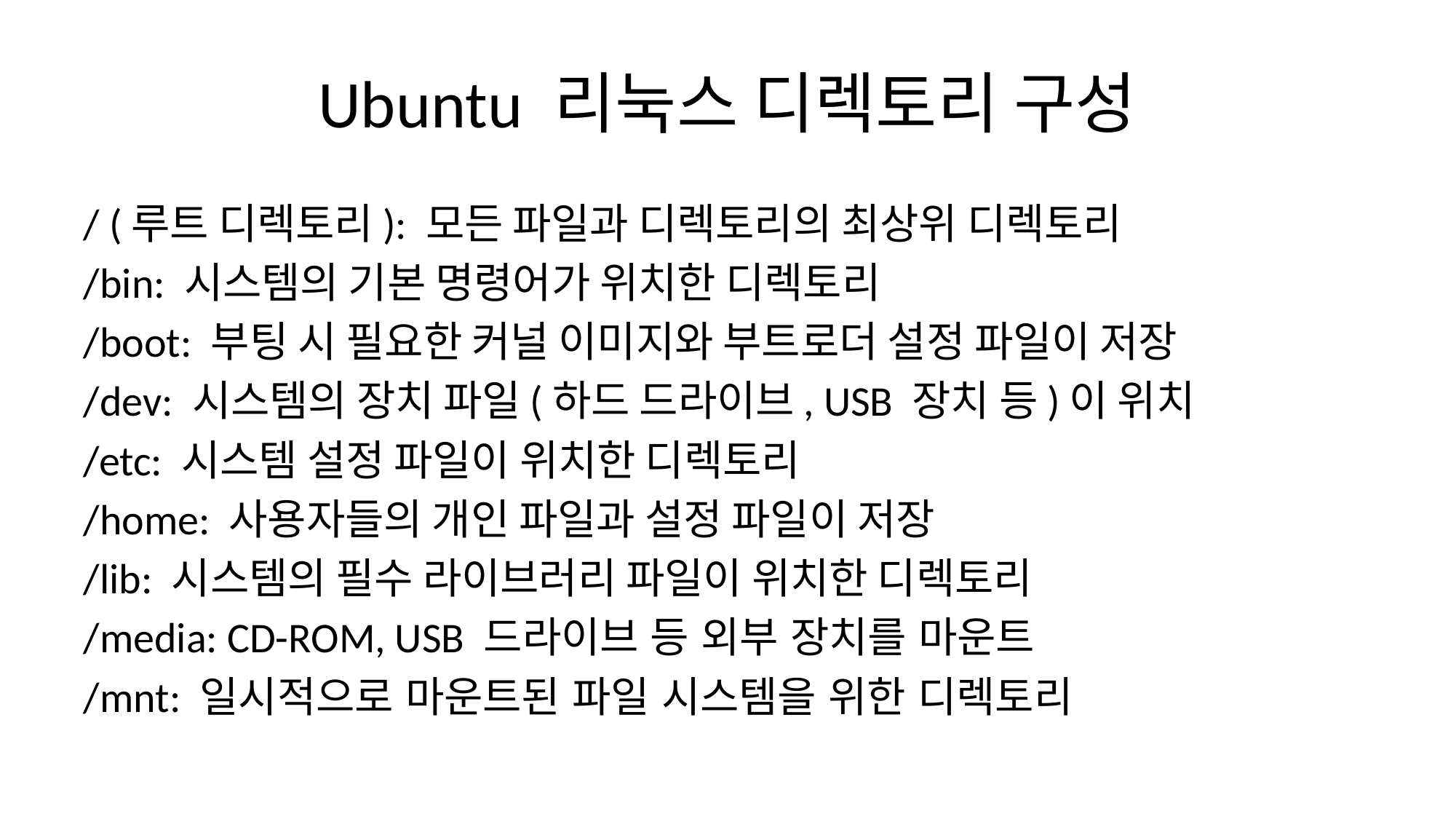

# Ubuntu 리눅스 디렉토리 구성
/ (루트 디렉토리): 모든 파일과 디렉토리의 최상위 디렉토리
/bin: 시스템의 기본 명령어가 위치한 디렉토리
/boot: 부팅 시 필요한 커널 이미지와 부트로더 설정 파일이 저장
/dev: 시스템의 장치 파일(하드 드라이브, USB 장치 등)이 위치
/etc: 시스템 설정 파일이 위치한 디렉토리
/home: 사용자들의 개인 파일과 설정 파일이 저장
/lib: 시스템의 필수 라이브러리 파일이 위치한 디렉토리
/media: CD-ROM, USB 드라이브 등 외부 장치를 마운트
/mnt: 일시적으로 마운트된 파일 시스템을 위한 디렉토리